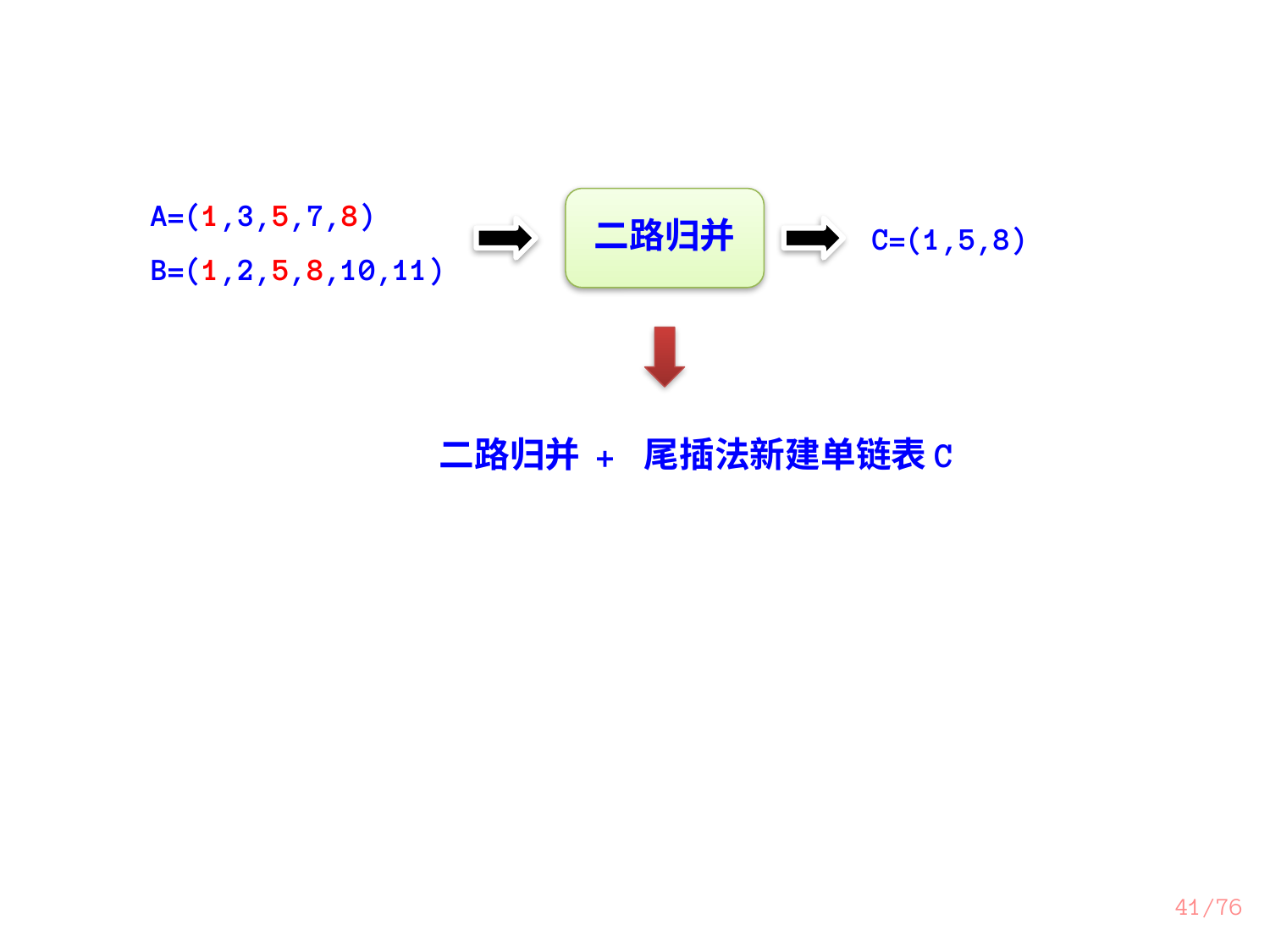

A=(1,3,5,7,8)
B=(1,2,5,8,10,11)
二路归并
C=(1,5,8)

二路归并 + 尾插法新建单链表C
41/76